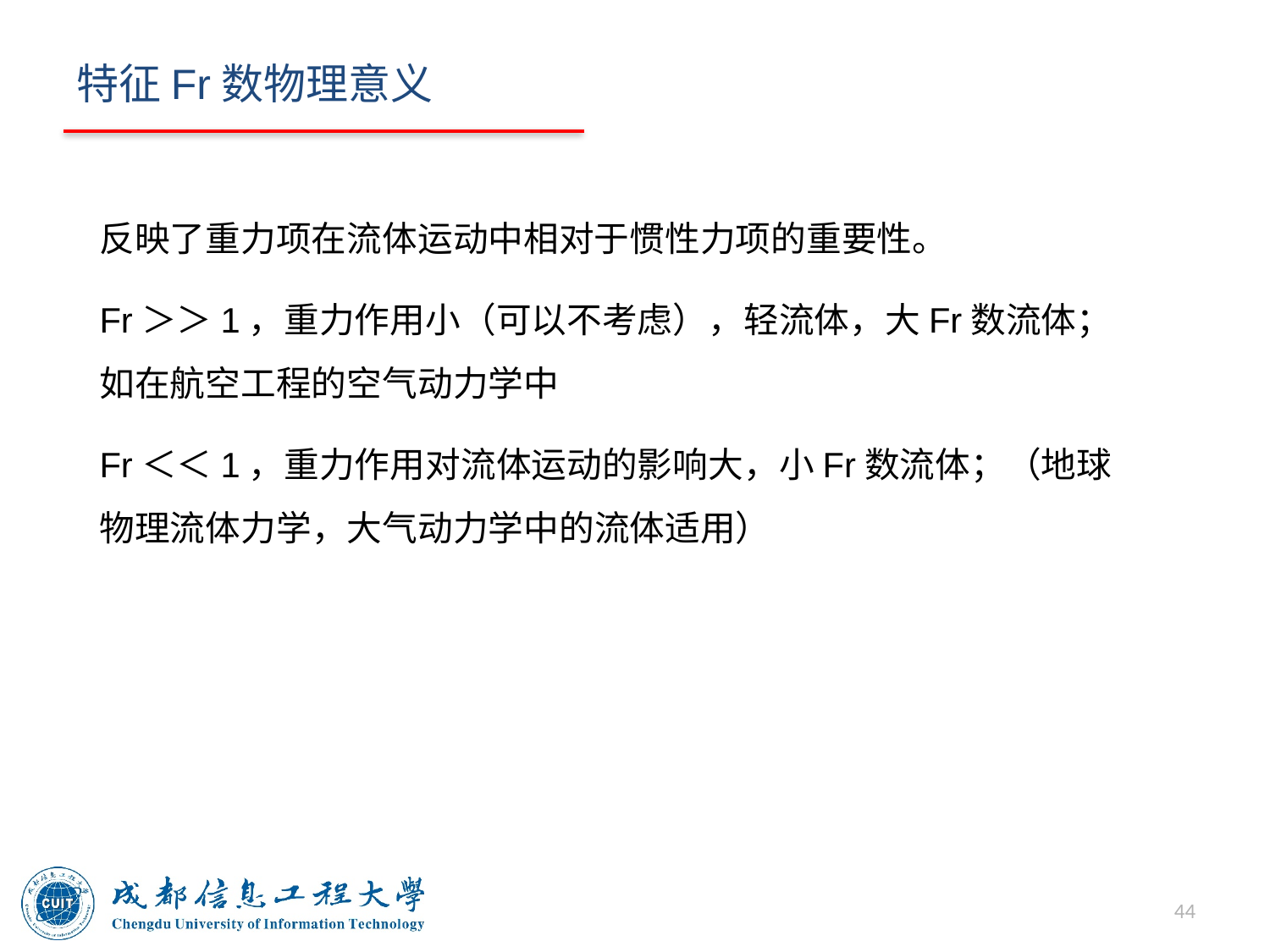

# 特征Fr数物理意义
反映了重力项在流体运动中相对于惯性力项的重要性。
Fr＞＞1，重力作用小（可以不考虑），轻流体，大Fr数流体；如在航空工程的空气动力学中
Fr＜＜1，重力作用对流体运动的影响大，小Fr数流体；（地球物理流体力学，大气动力学中的流体适用）
44